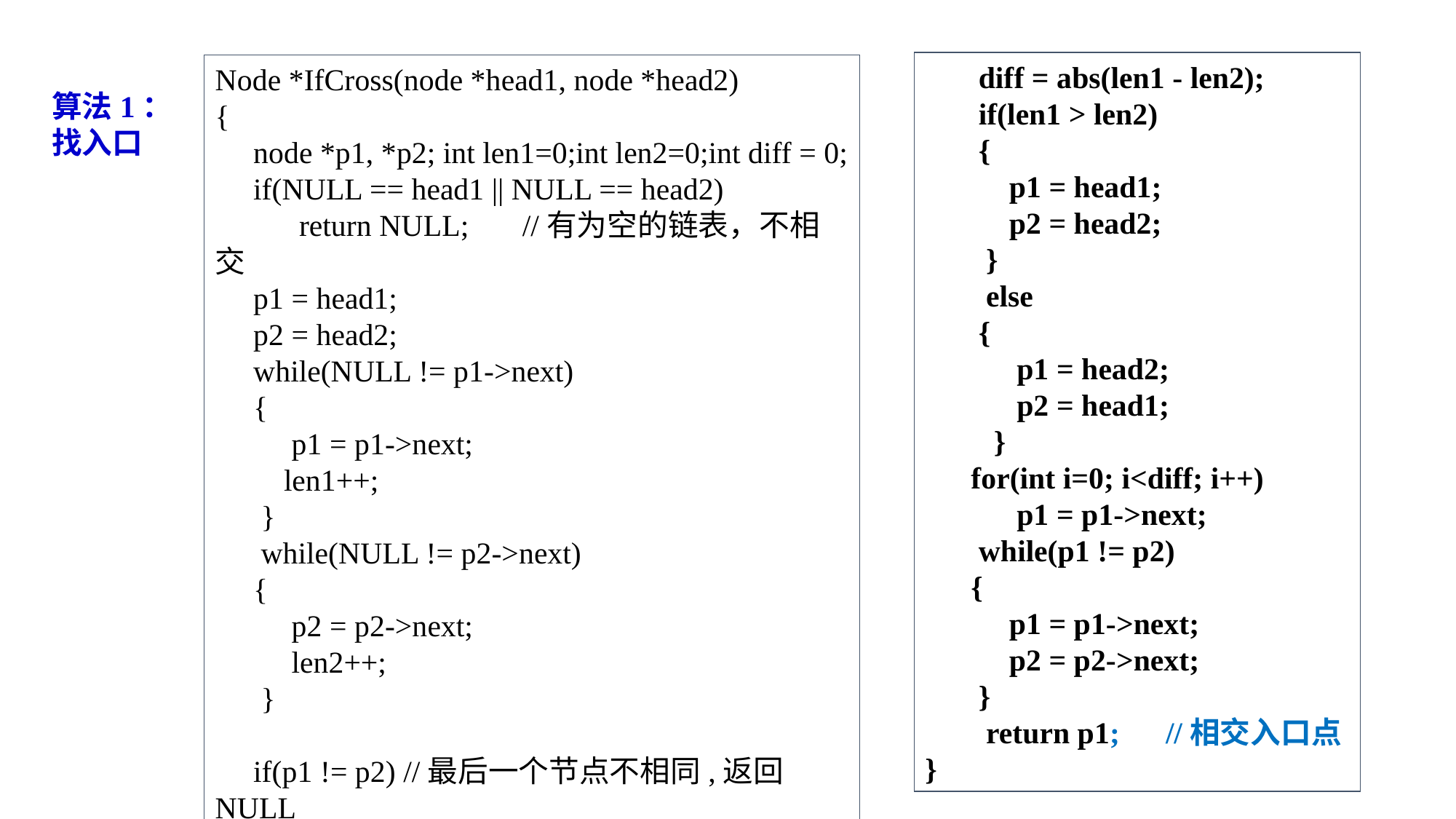

diff = abs(len1 - len2);
       if(len1 > len2)
       {
           p1 = head1;
           p2 = head2;
        }
        else
       {
            p1 = head2;
            p2 = head1;
         }
      for(int i=0; i<diff; i++)
            p1 = p1->next;
       while(p1 != p2)
      {
           p1 = p1->next;
           p2 = p2->next;
       }
        return p1;      //相交入口点
}
Node *IfCross(node *head1, node *head2)
{
     node *p1, *p2; int len1=0;int len2=0;int diff = 0;
     if(NULL == head1 || NULL == head2)
           return NULL;       //有为空的链表，不相交
     p1 = head1;
     p2 = head2;
     while(NULL != p1->next)
     {
          p1 = p1->next;
         len1++;
      }
      while(NULL != p2->next)
     {
          p2 = p2->next;
          len2++;
      }

     if(p1 != p2) //最后一个节点不相同,返回NULL
           return NULL;
算法1：
找入口